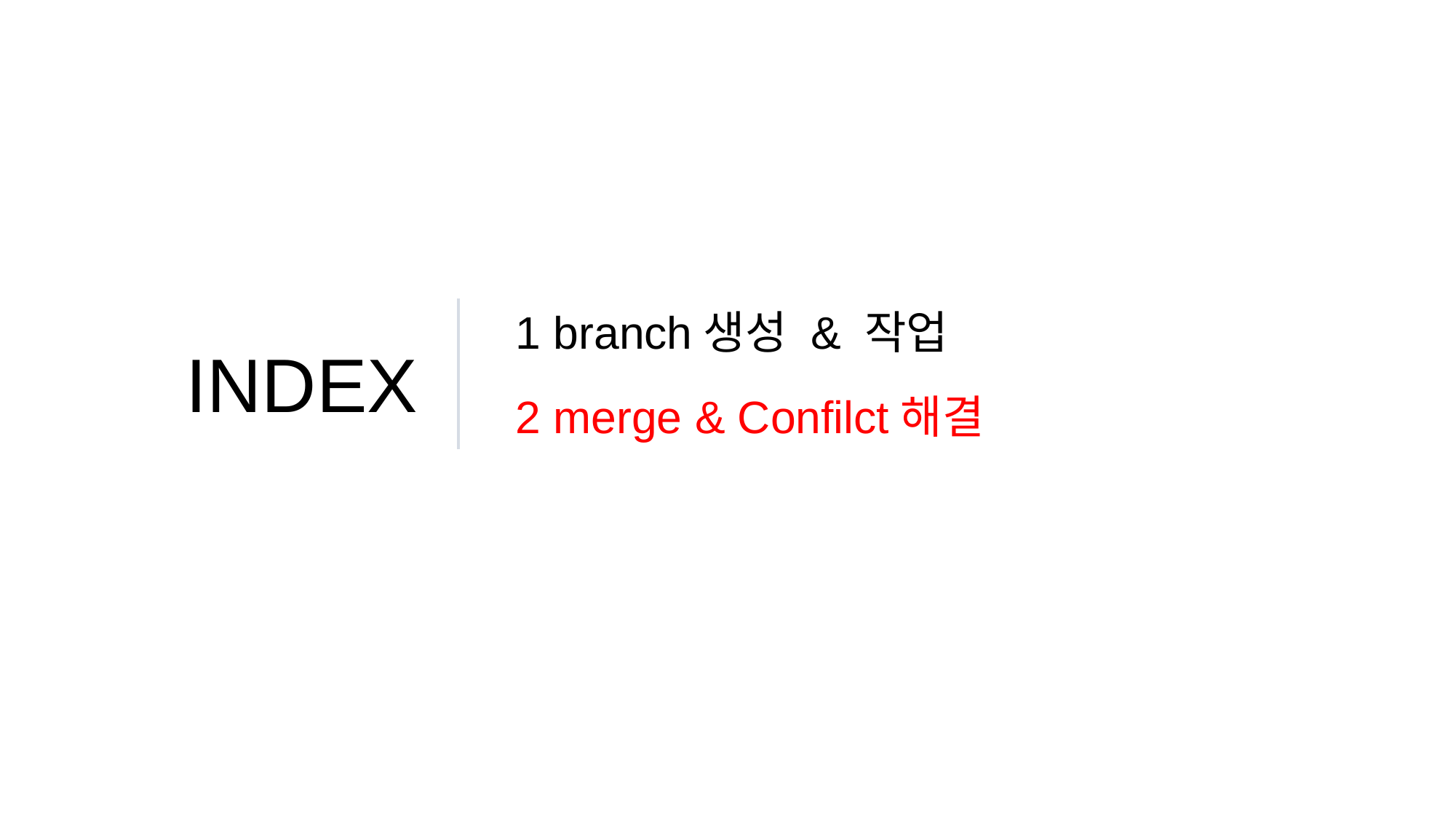

1 branch생성 & 작업
INDEX
2 merge & Confilct해결